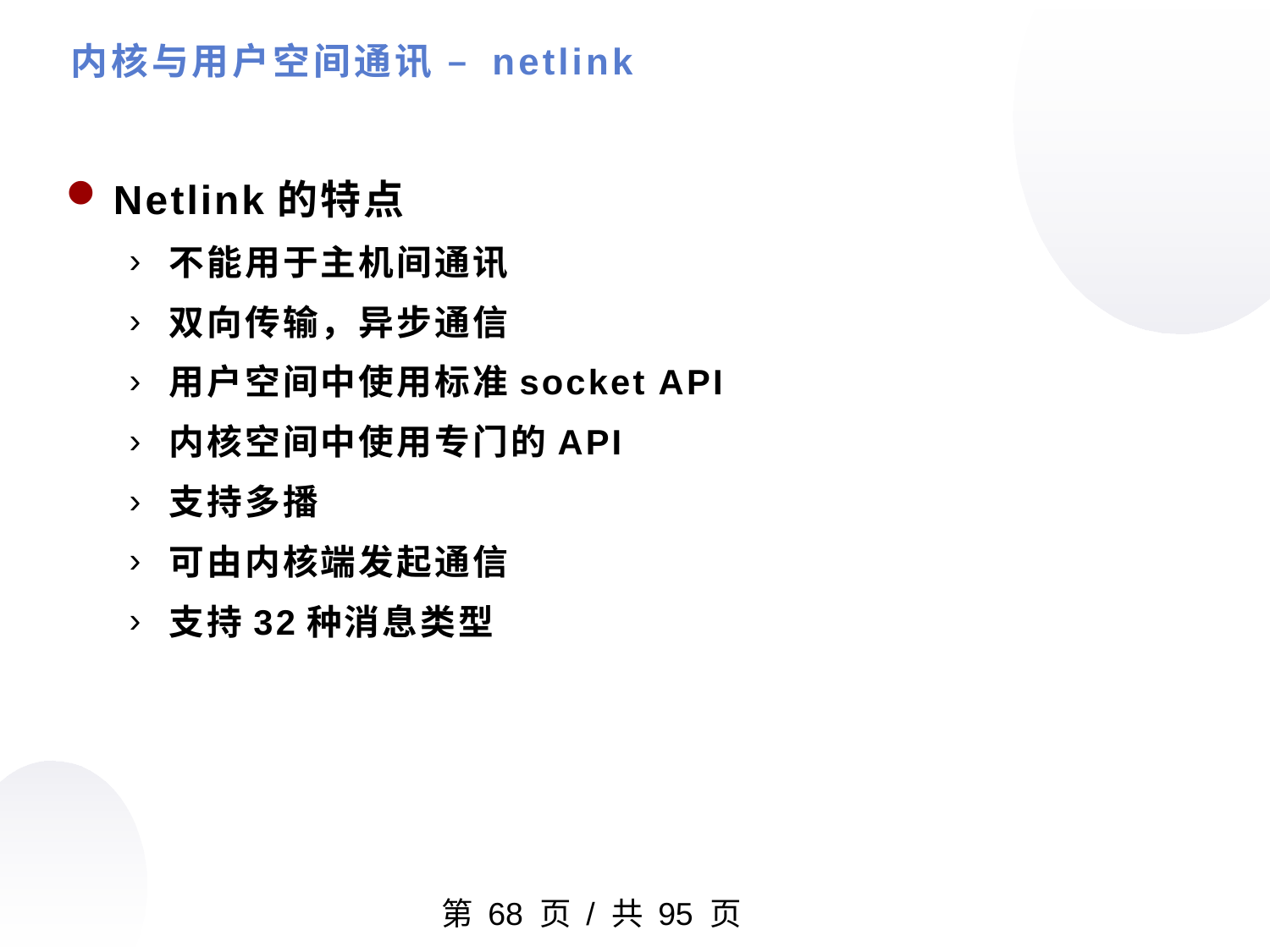

内核与用户空间通讯 – netlink

Netlink的特点
不能用于主机间通讯
双向传输，异步通信
用户空间中使用标准socket API
内核空间中使用专门的API
支持多播
可由内核端发起通信
支持32种消息类型

第 68 页 / 共 95 页